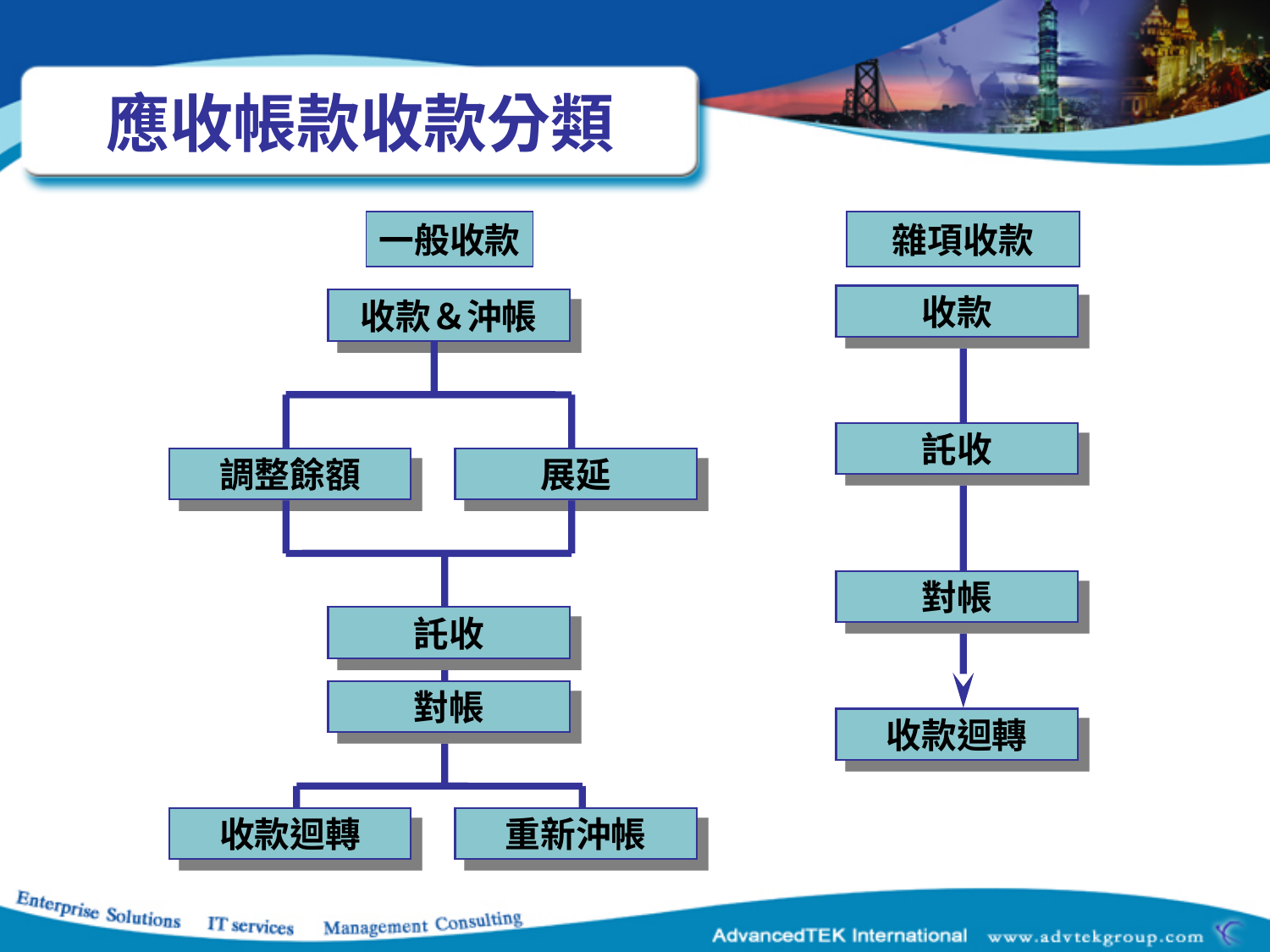

應收帳款收款分類
一般收款
收款＆沖帳

調整餘額
展延

託收
對帳

收款迴轉
重新沖帳
雜項收款
收款

託收
對帳
收款迴轉